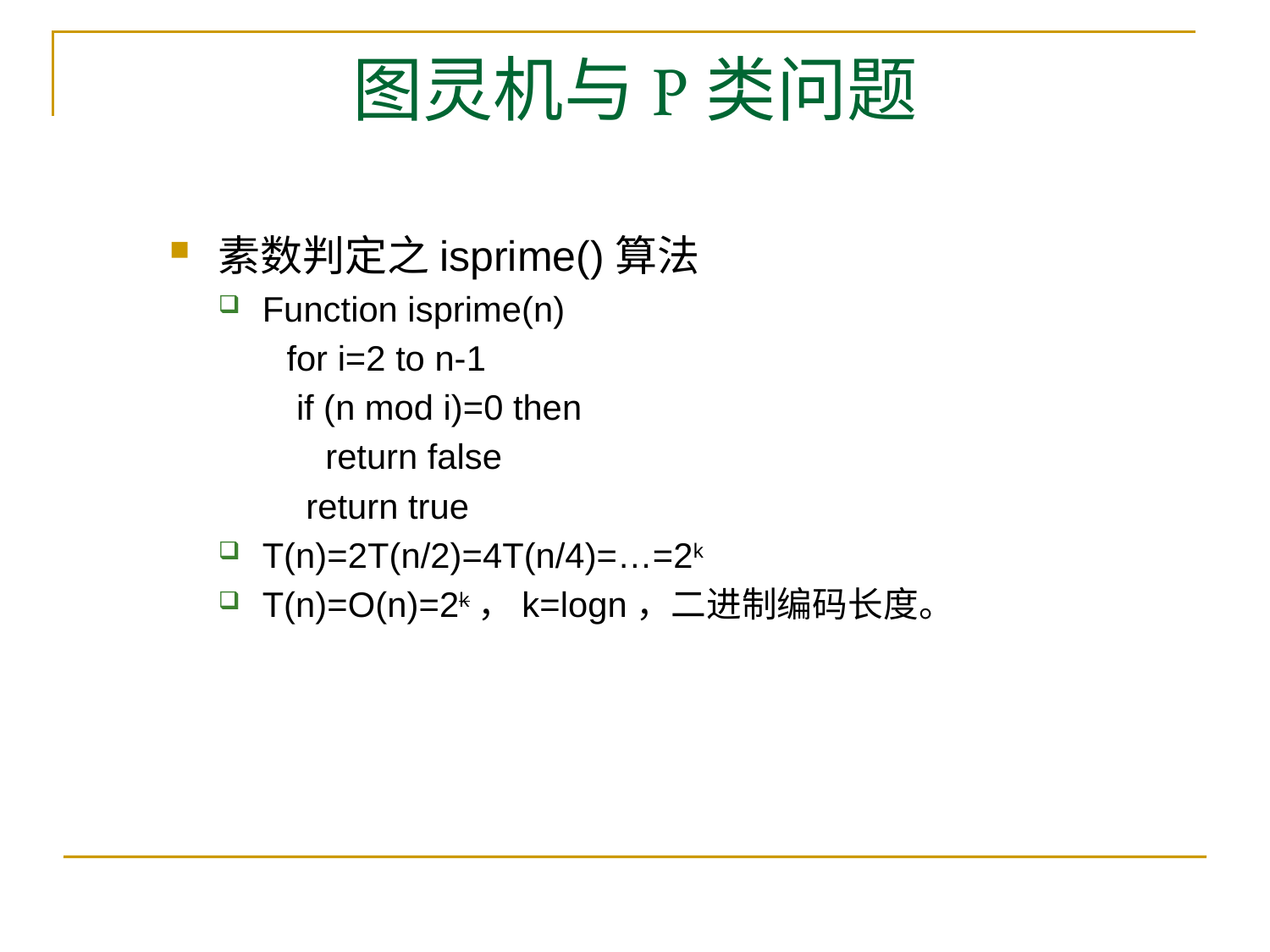

# 图灵机与P类问题
素数判定之isprime()算法
Function isprime(n)
       for i=2 to n-1
        if (n mod i)=0 then
           return false
         return true
T(n)=2T(n/2)=4T(n/4)=…=2k
T(n)=O(n)=2k，k=logn，二进制编码长度。